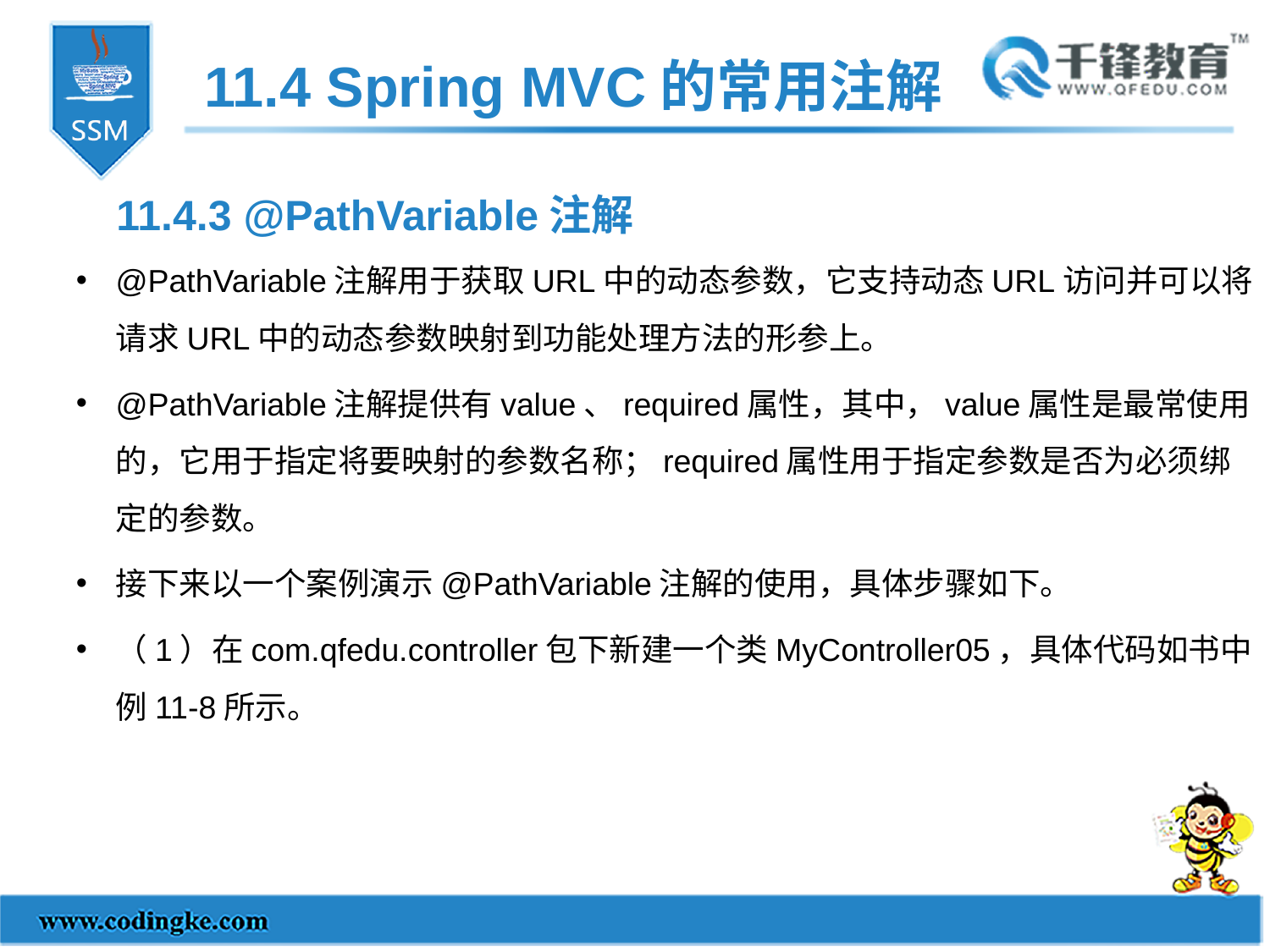

11.4 Spring MVC的常用注解
11.4.3 @PathVariable注解
@PathVariable注解用于获取URL中的动态参数，它支持动态URL访问并可以将请求URL中的动态参数映射到功能处理方法的形参上。
@PathVariable注解提供有value、required属性，其中，value属性是最常使用的，它用于指定将要映射的参数名称；required属性用于指定参数是否为必须绑定的参数。
接下来以一个案例演示@PathVariable注解的使用，具体步骤如下。
（1）在com.qfedu.controller包下新建一个类MyController05，具体代码如书中例11-8所示。